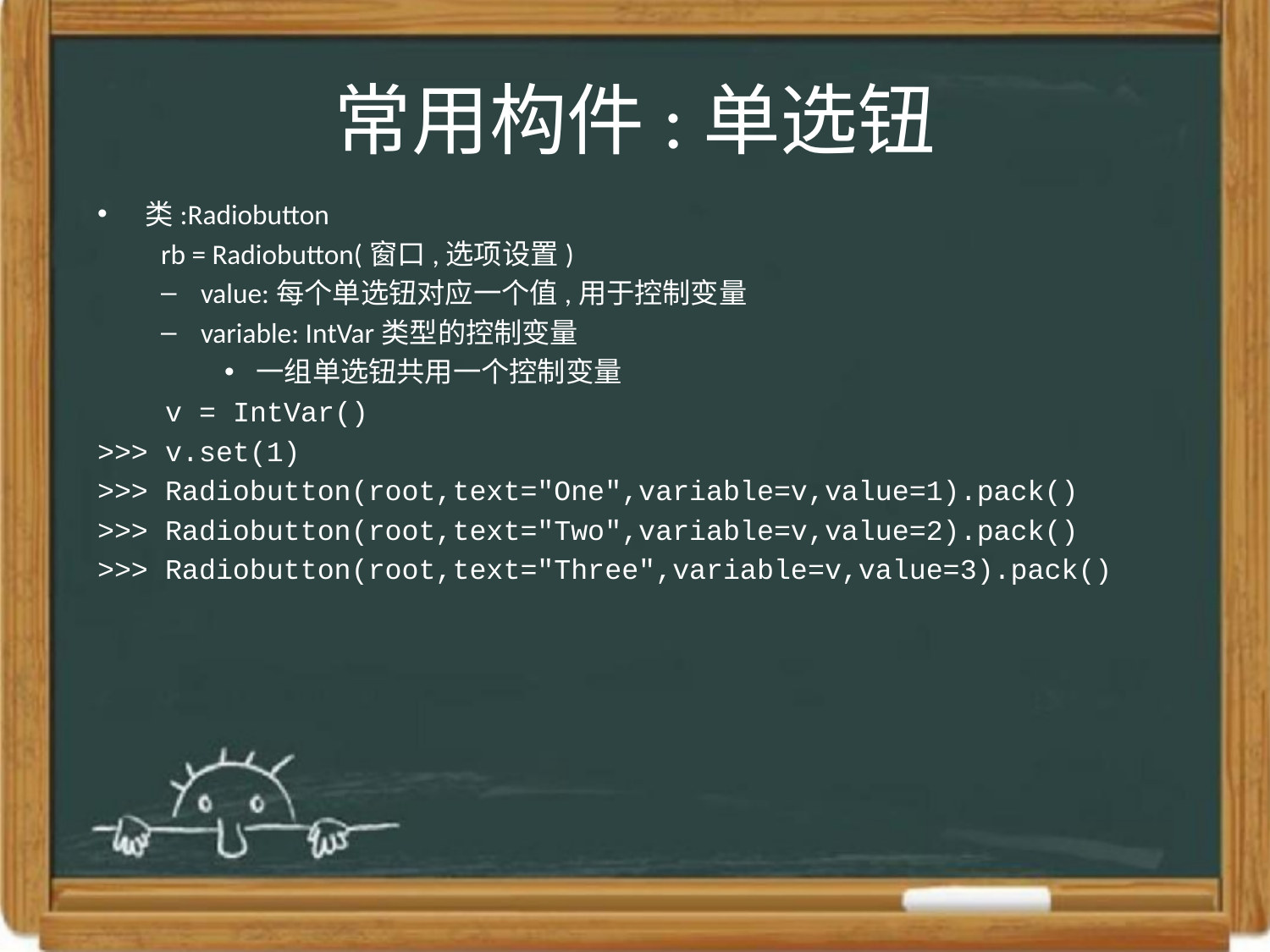

# 常用构件:单选钮
类:Radiobutton
rb = Radiobutton(窗口,选项设置)
value:每个单选钮对应一个值,用于控制变量
variable: IntVar类型的控制变量
一组单选钮共用一个控制变量
    v = IntVar()
>>> v.set(1)
>>> Radiobutton(root,text="One",variable=v,value=1).pack()
>>> Radiobutton(root,text="Two",variable=v,value=2).pack()
>>> Radiobutton(root,text="Three",variable=v,value=3).pack()